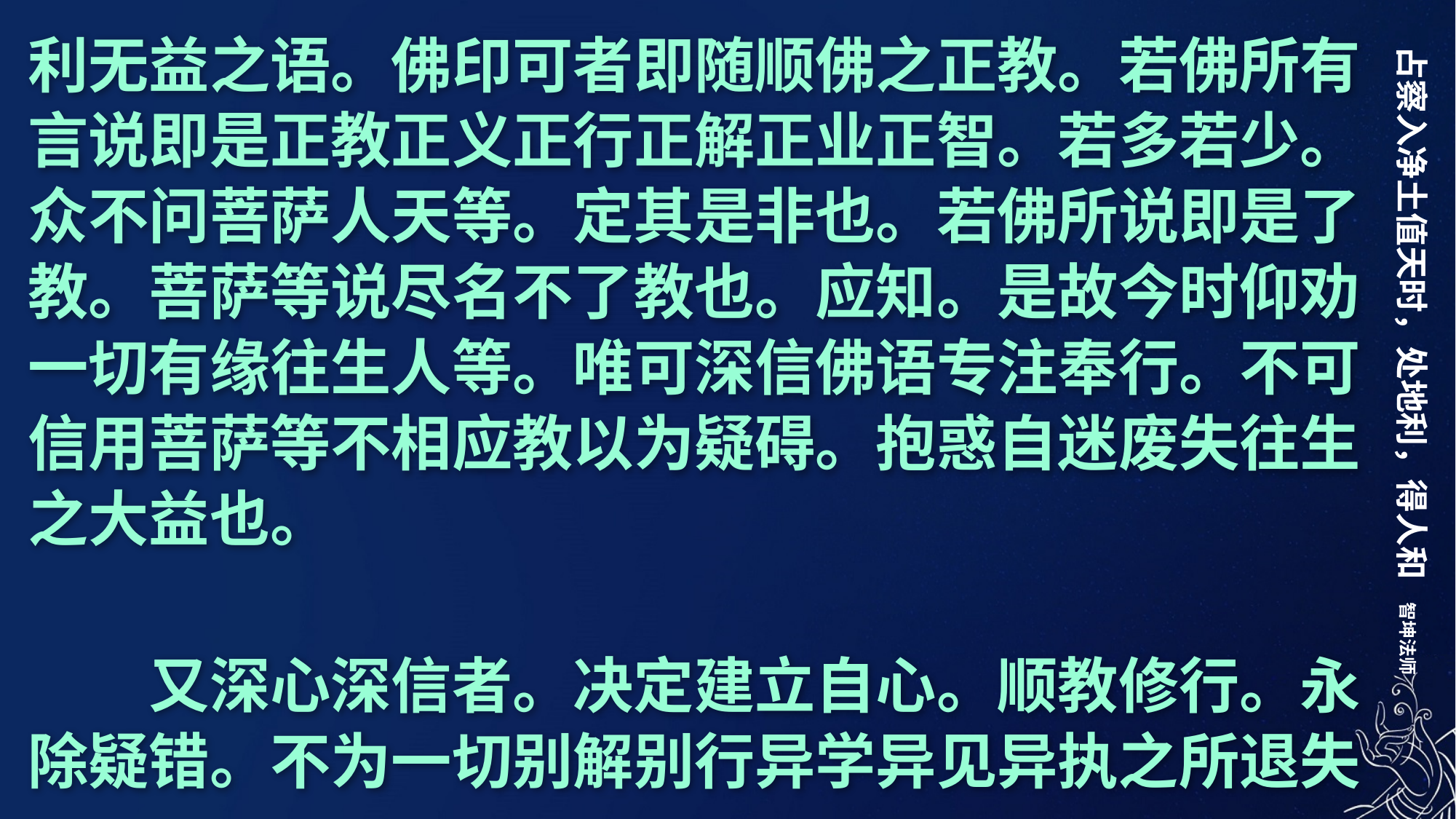

利无益之语。佛印可者即随顺佛之正教。若佛所有言说即是正教正义正行正解正业正智。若多若少。众不问菩萨人天等。定其是非也。若佛所说即是了教。菩萨等说尽名不了教也。应知。是故今时仰劝一切有缘往生人等。唯可深信佛语专注奉行。不可信用菩萨等不相应教以为疑碍。抱惑自迷废失往生之大益也。

　　又深心深信者。决定建立自心。顺教修行。永除疑错。不为一切别解别行异学异见异执之所退失